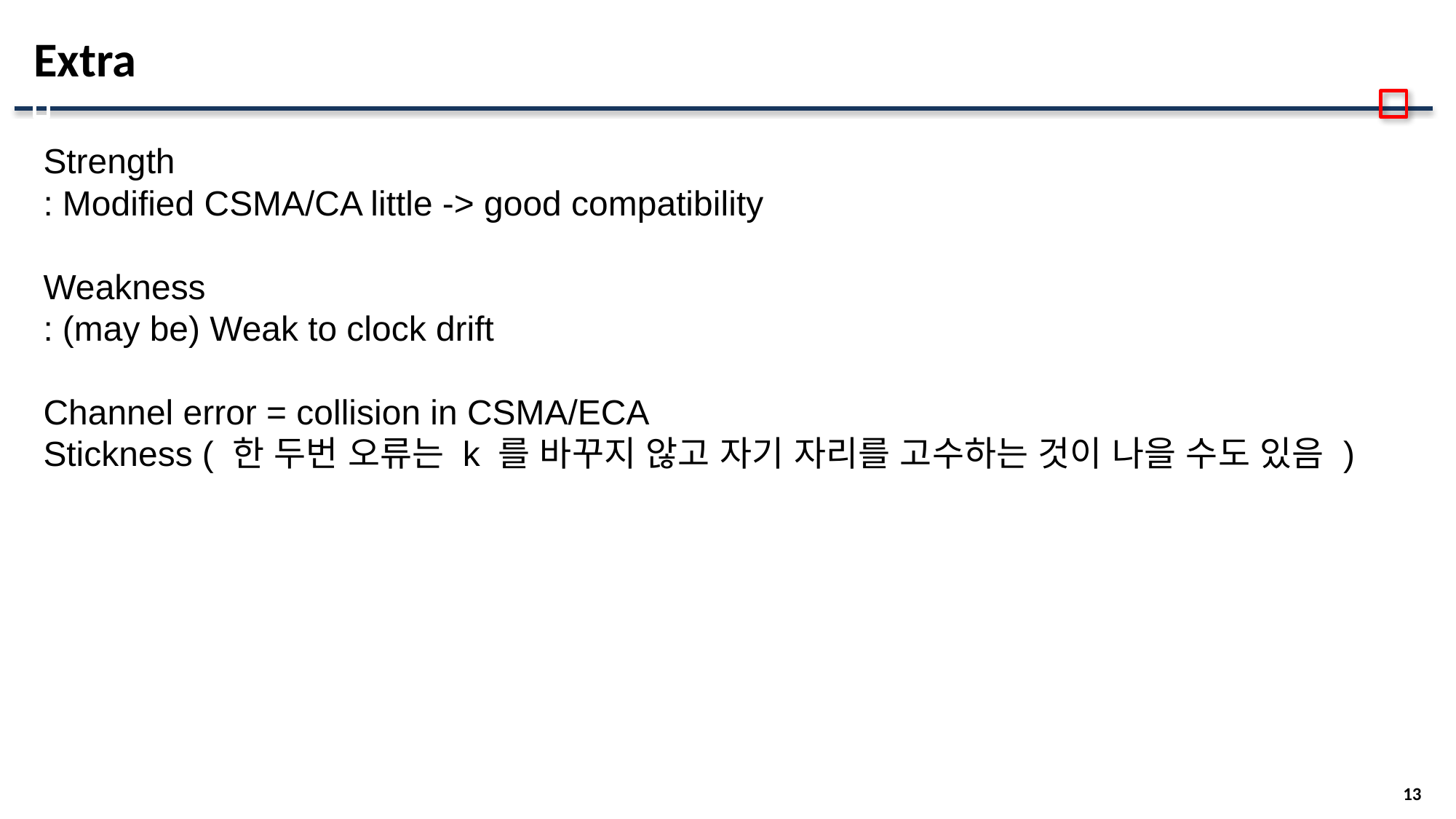

# Extra
Strength
: Modified CSMA/CA little -> good compatibility

Weakness
: (may be) Weak to clock drift

Channel error = collision in CSMA/ECA
Stickness ( 한 두번 오류는 k 를 바꾸지 않고 자기 자리를 고수하는 것이 나을 수도 있음 )
13